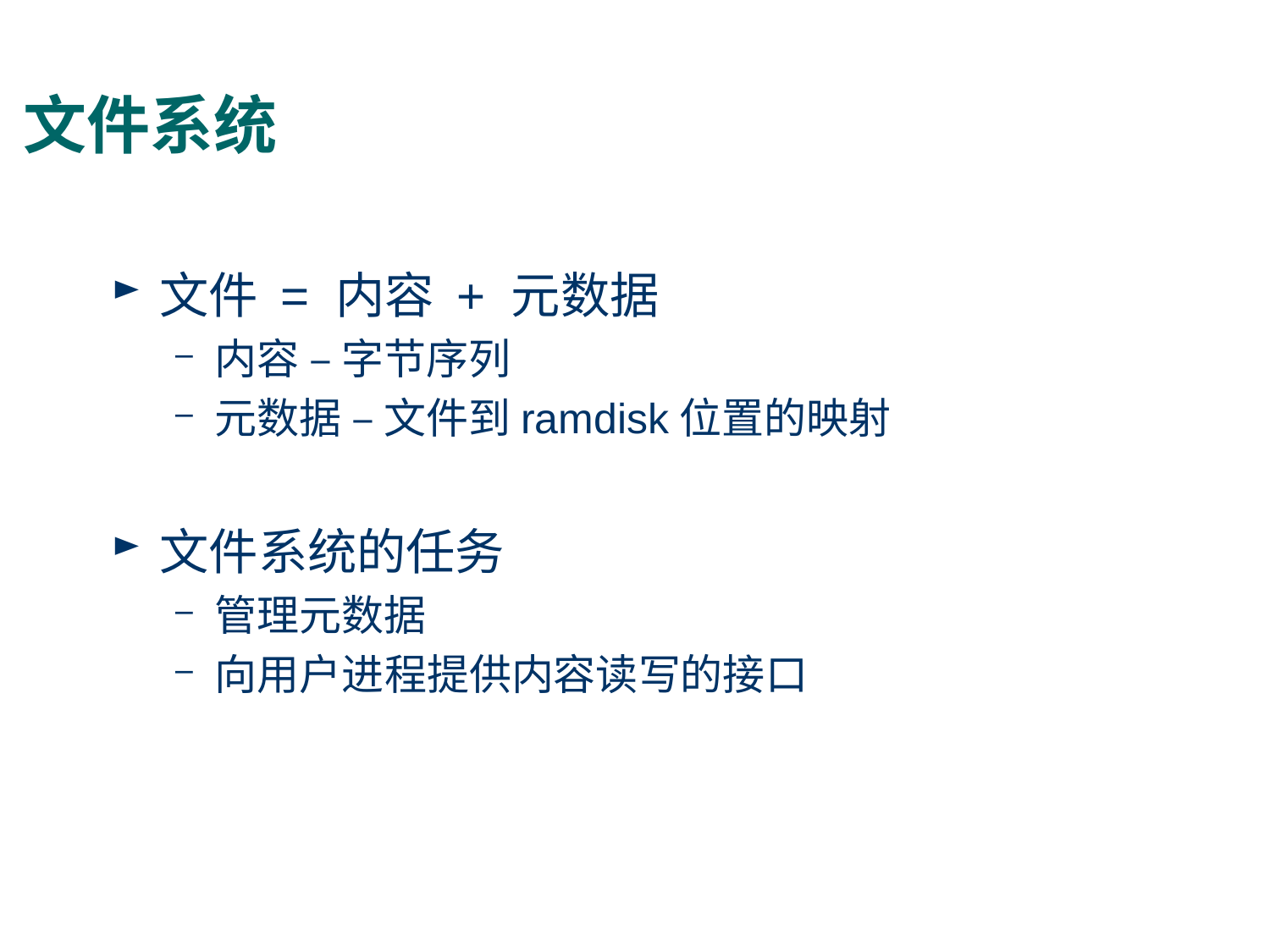

# 文件系统
文件 = 内容 + 元数据
内容 – 字节序列
元数据 – 文件到ramdisk位置的映射

文件系统的任务
管理元数据
向用户进程提供内容读写的接口